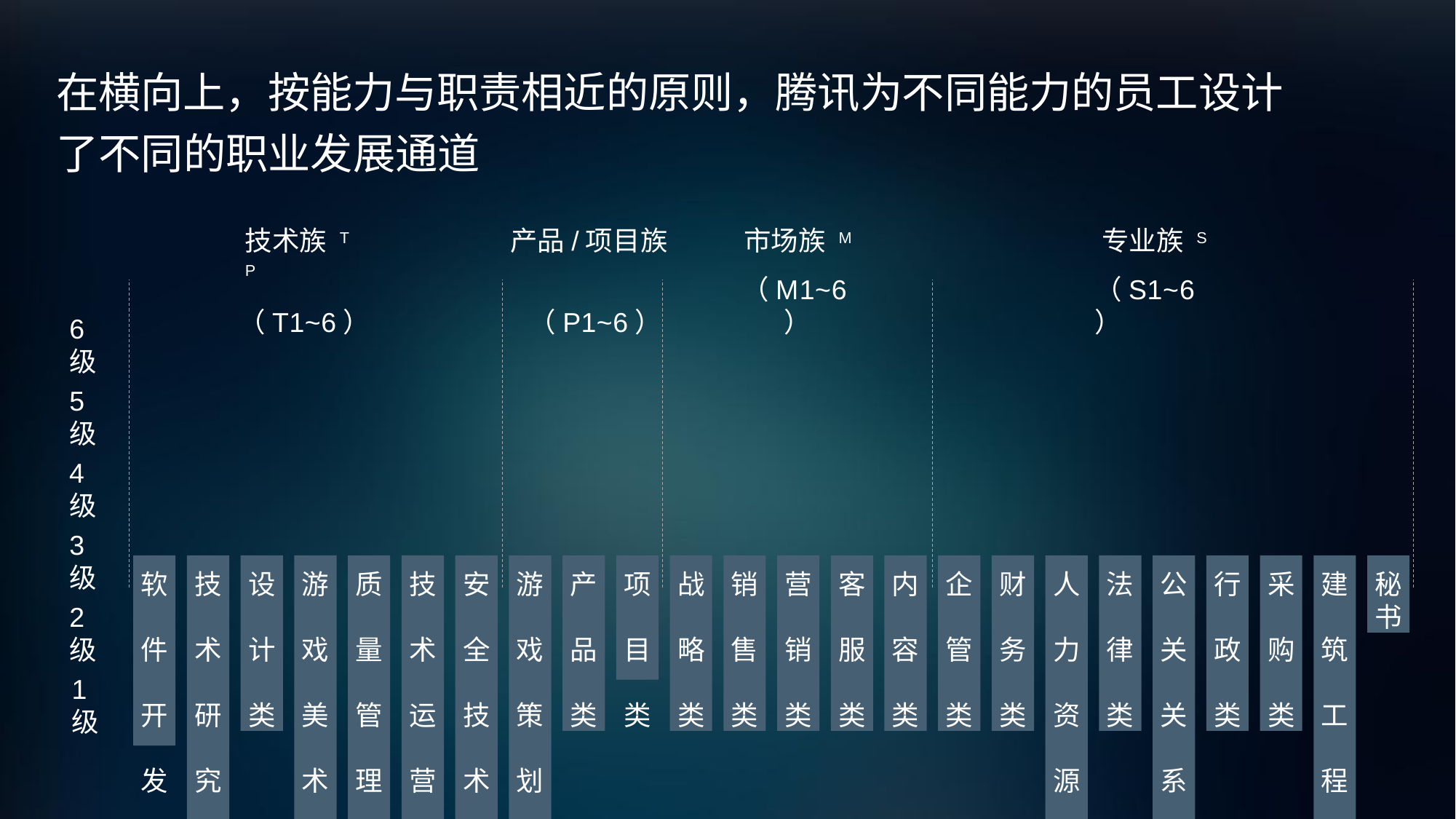

# 在横向上，按能力与职责相近的原则，腾讯为不同能力的员工设计
了不同的职业发展通道
技术族 T	产品/项目族 P
（T1~6）	（P1~6）
市场族 M
（M1~6）
专业族 S
（S1~6）

6级
5级
4级
3级
2级
1级

技  术  研  究  类
设  计  类
游  戏  美  术  类
质  量  管  理  类
技  术  运  营  类
安  全  技  术  类
游  戏  策  划  类
产  品  类

战  略  类
销  售  类
营  销  类
客  服  类
内  容  类
企  管  类
财  务  类
人  力  资  源  类
法  律  类
公  关  关  系  类
行  政  类
采  购  类
建  筑  工  程  类
秘
书
项  目  类
软  件  开  发  类